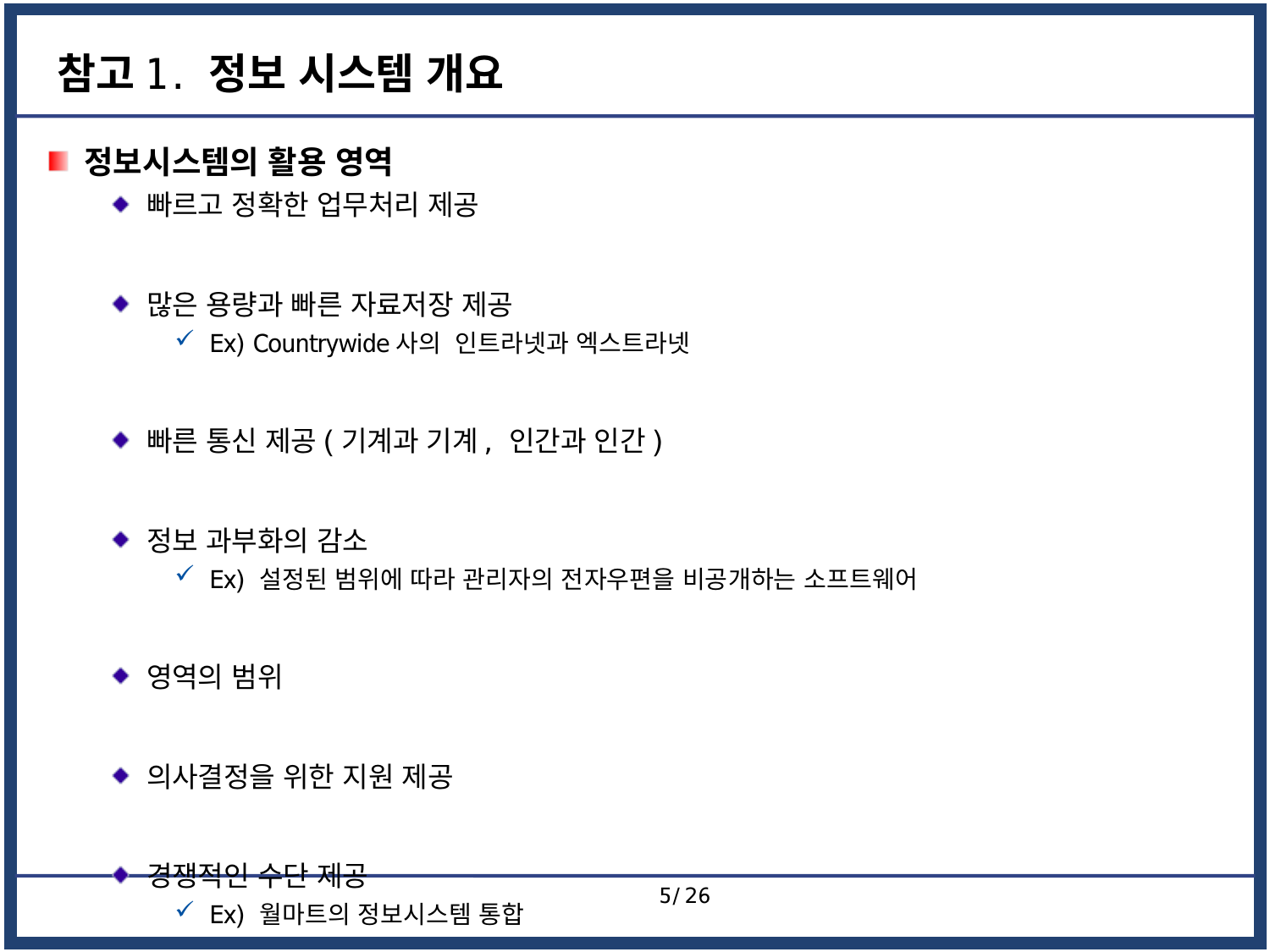

# 참고1. 정보 시스템 개요
정보시스템의 활용 영역
빠르고 정확한 업무처리 제공

많은 용량과 빠른 자료저장 제공
Ex) Countrywide사의  인트라넷과 엑스트라넷

빠른 통신 제공(기계과 기계, 인간과 인간)

정보 과부화의 감소
Ex) 설정된 범위에 따라 관리자의 전자우편을 비공개하는 소프트웨어

영역의 범위

의사결정을 위한 지원 제공

경쟁적인 수단 제공
Ex) 월마트의 정보시스템 통합